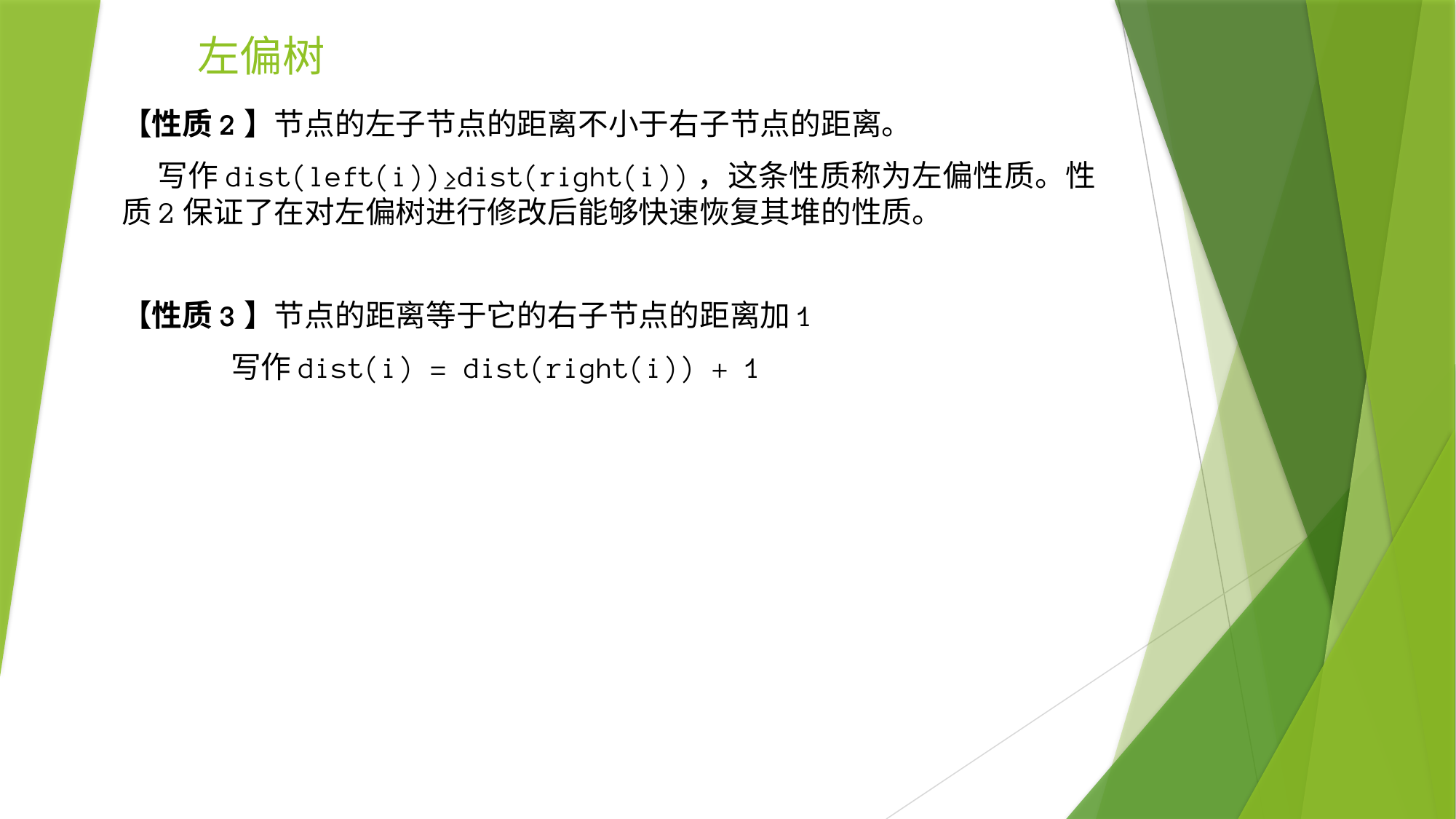

# 左偏树
【性质2】节点的左子节点的距离不小于右子节点的距离。
    写作dist(left(i))≥dist(right(i))，这条性质称为左偏性质。性质2保证了在对左偏树进行修改后能够快速恢复其堆的性质。

【性质3】节点的距离等于它的右子节点的距离加1
	写作dist(i) = dist(right(i)) + 1